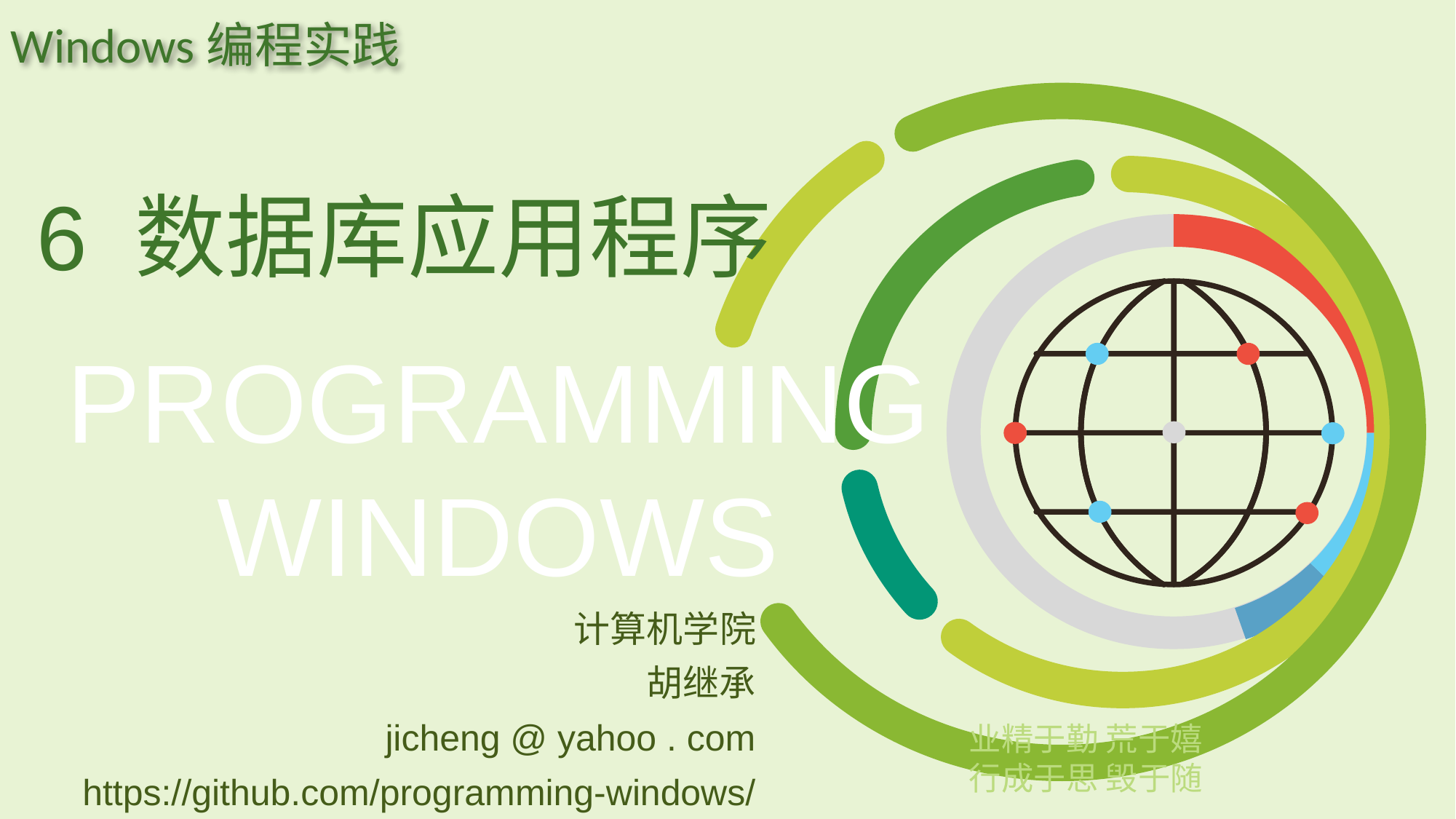

Windows编程实践
6 数据库应用程序
计算机学院
胡继承
jicheng @ yahoo . com
https://github.com/programming-windows/